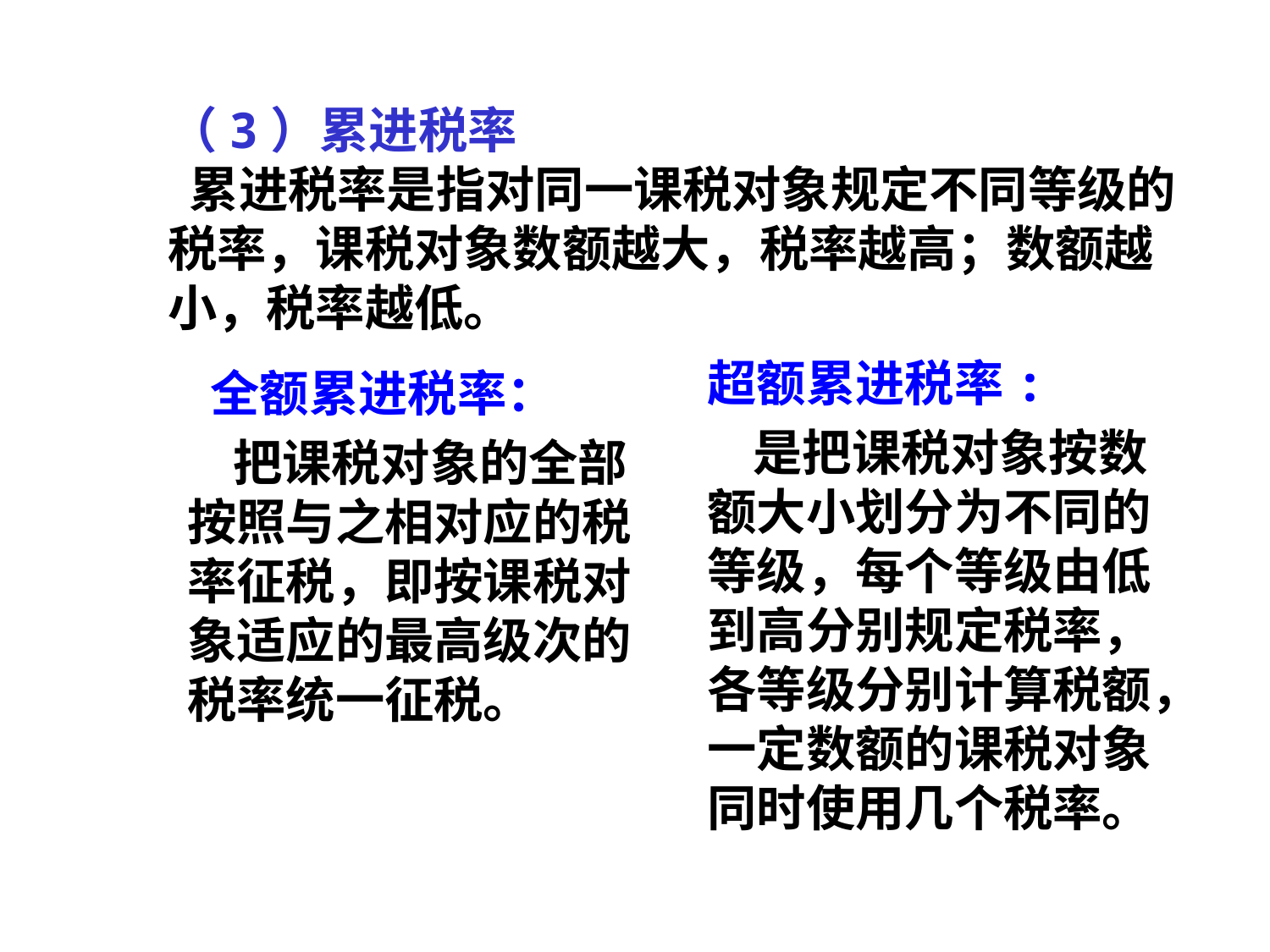

（3）累进税率
  累进税率是指对同一课税对象规定不同等级的税率，课税对象数额越大，税率越高；数额越小，税率越低。
超额累进税率:
   是把课税对象按数额大小划分为不同的等级，每个等级由低到高分别规定税率，各等级分别计算税额，一定数额的课税对象同时使用几个税率。
 全额累进税率：
   把课税对象的全部按照与之相对应的税率征税，即按课税对象适应的最高级次的税率统一征税。